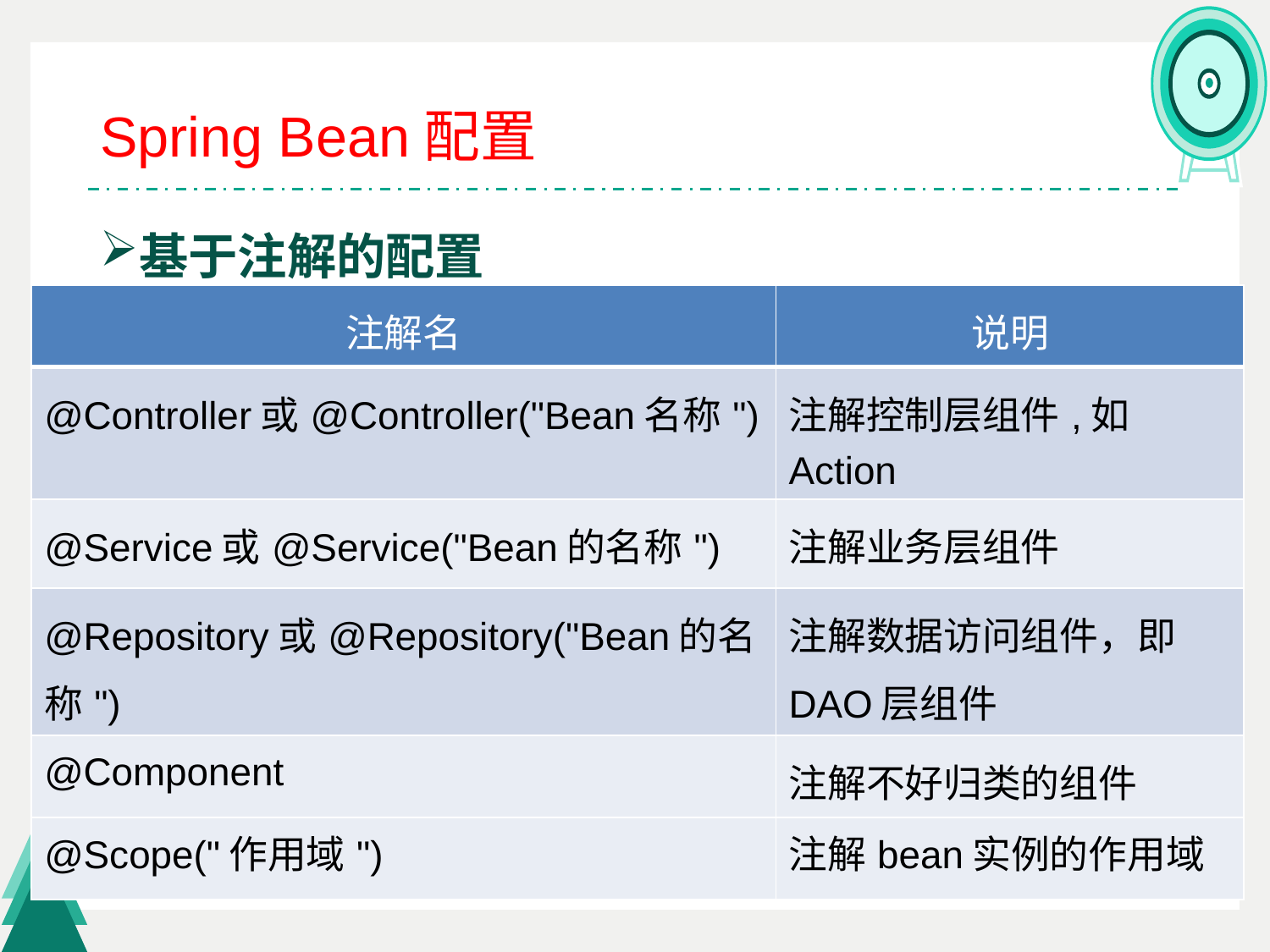

# Spring Bean配置
基于注解的配置

| 注解名 | 说明 |
| --- | --- |
| @Controller或@Controller("Bean名称") | 注解控制层组件,如Action |
| @Service或@Service("Bean的名称") | 注解业务层组件 |
| @Repository或@Repository("Bean的名称") | 注解数据访问组件，即DAO层组件 |
| @Component | 注解不好归类的组件 |
| @Scope("作用域") | 注解bean实例的作用域 |